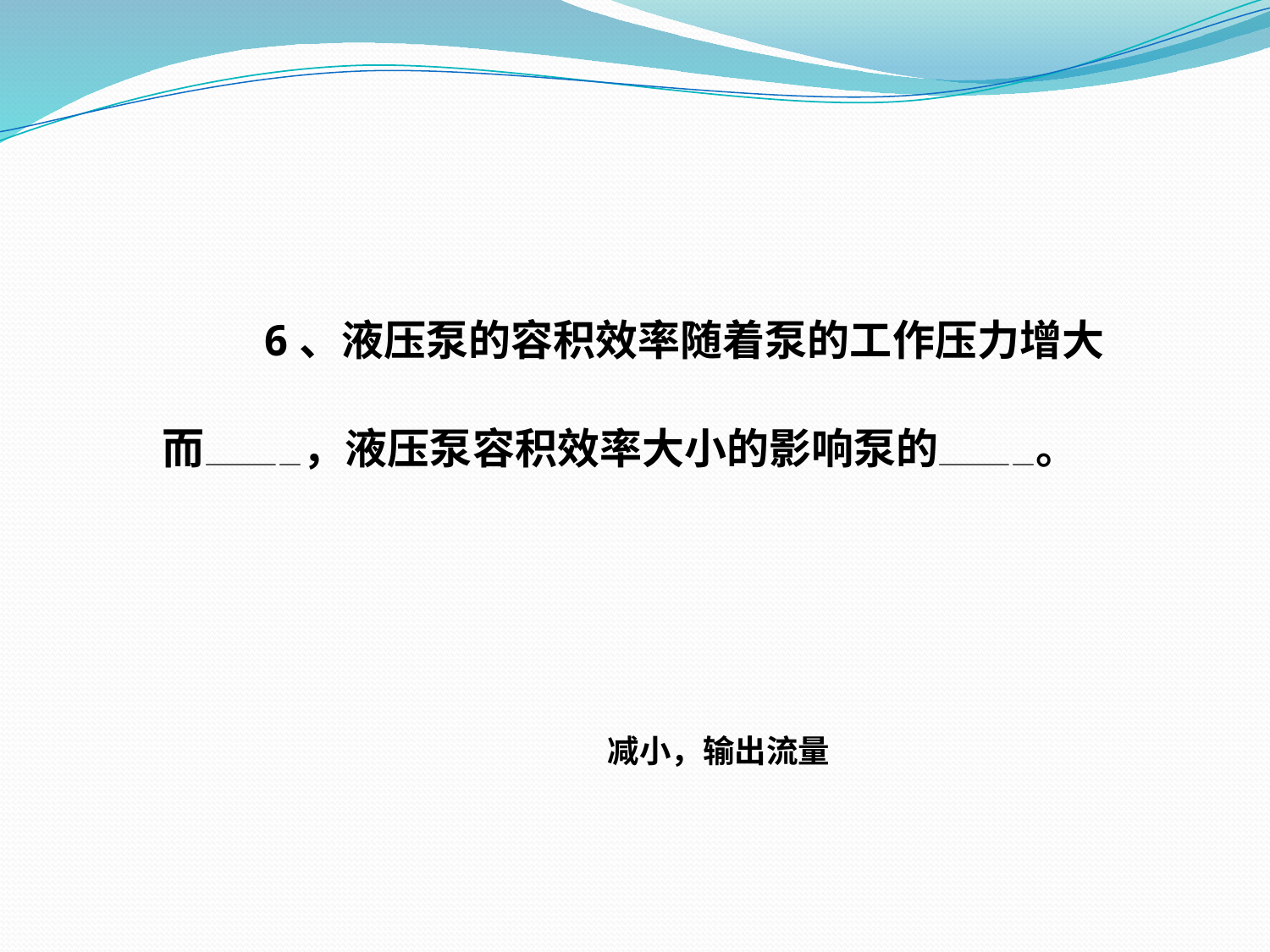

6、液压泵的容积效率随着泵的工作压力增大而————，液压泵容积效率大小的影响泵的————。
减小，输出流量